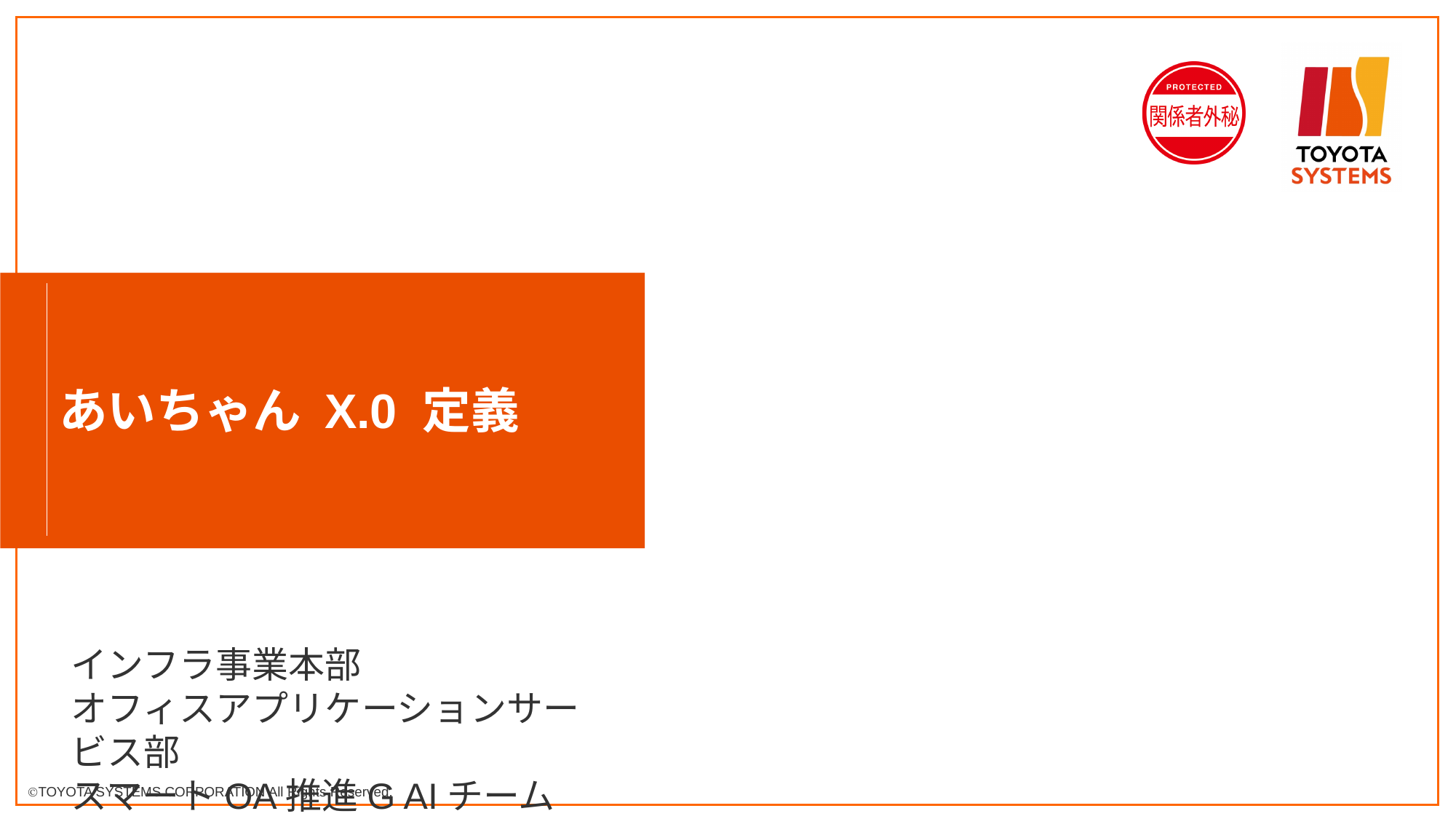

あいちゃん X.0 定義
インフラ事業本部
オフィスアプリケーションサービス部
スマートOA推進G AIチーム